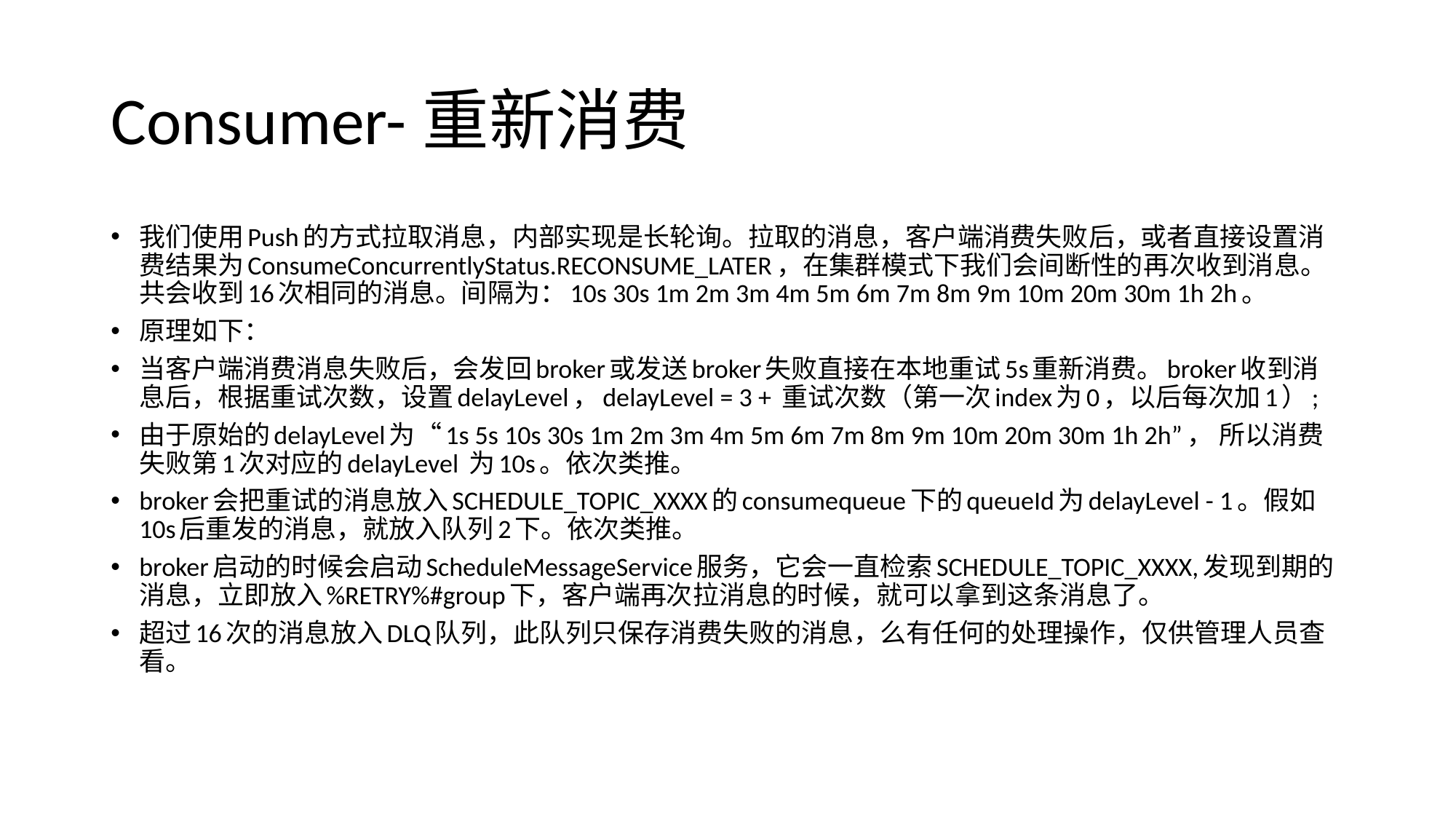

# Consumer-重新消费
我们使用Push的方式拉取消息，内部实现是长轮询。拉取的消息，客户端消费失败后，或者直接设置消费结果为ConsumeConcurrentlyStatus.RECONSUME_LATER，在集群模式下我们会间断性的再次收到消息。共会收到16次相同的消息。间隔为：10s 30s 1m 2m 3m 4m 5m 6m 7m 8m 9m 10m 20m 30m 1h 2h。
原理如下：
当客户端消费消息失败后，会发回broker或发送broker失败直接在本地重试5s重新消费。broker收到消息后，根据重试次数，设置delayLevel，delayLevel = 3 + 重试次数（第一次index为0，以后每次加1）;
由于原始的delayLevel为“1s 5s 10s 30s 1m 2m 3m 4m 5m 6m 7m 8m 9m 10m 20m 30m 1h 2h”， 所以消费失败第1次对应的delayLevel 为10s。依次类推。
broker会把重试的消息放入SCHEDULE_TOPIC_XXXX的consumequeue下的queueId为delayLevel - 1。假如10s后重发的消息，就放入队列2下。依次类推。
broker启动的时候会启动ScheduleMessageService服务，它会一直检索SCHEDULE_TOPIC_XXXX,发现到期的消息，立即放入%RETRY%#group下，客户端再次拉消息的时候，就可以拿到这条消息了。
超过16次的消息放入DLQ队列，此队列只保存消费失败的消息，么有任何的处理操作，仅供管理人员查看。